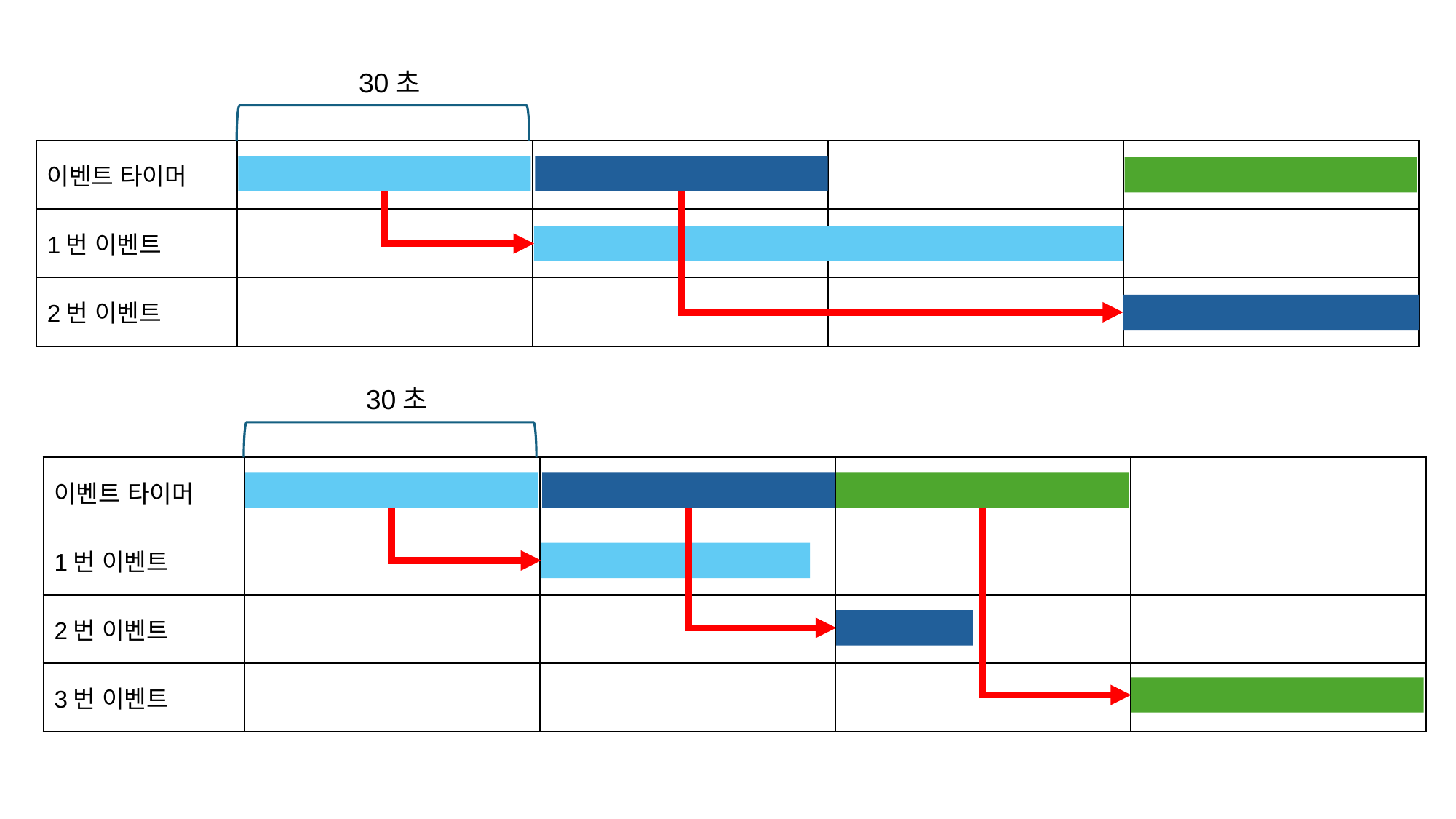

30초
| 이벤트 타이머 |  |  |  |  |
| --- | --- | --- | --- | --- |
| 1번 이벤트 |  |  |  |  |
| 2번 이벤트 |  |  |  |  |

30초
| 이벤트 타이머 |  |  |  |  |
| --- | --- | --- | --- | --- |
| 1번 이벤트 |  |  |  |  |
| 2번 이벤트 |  |  |  |  |
| 3번 이벤트 |  |  |  |  |